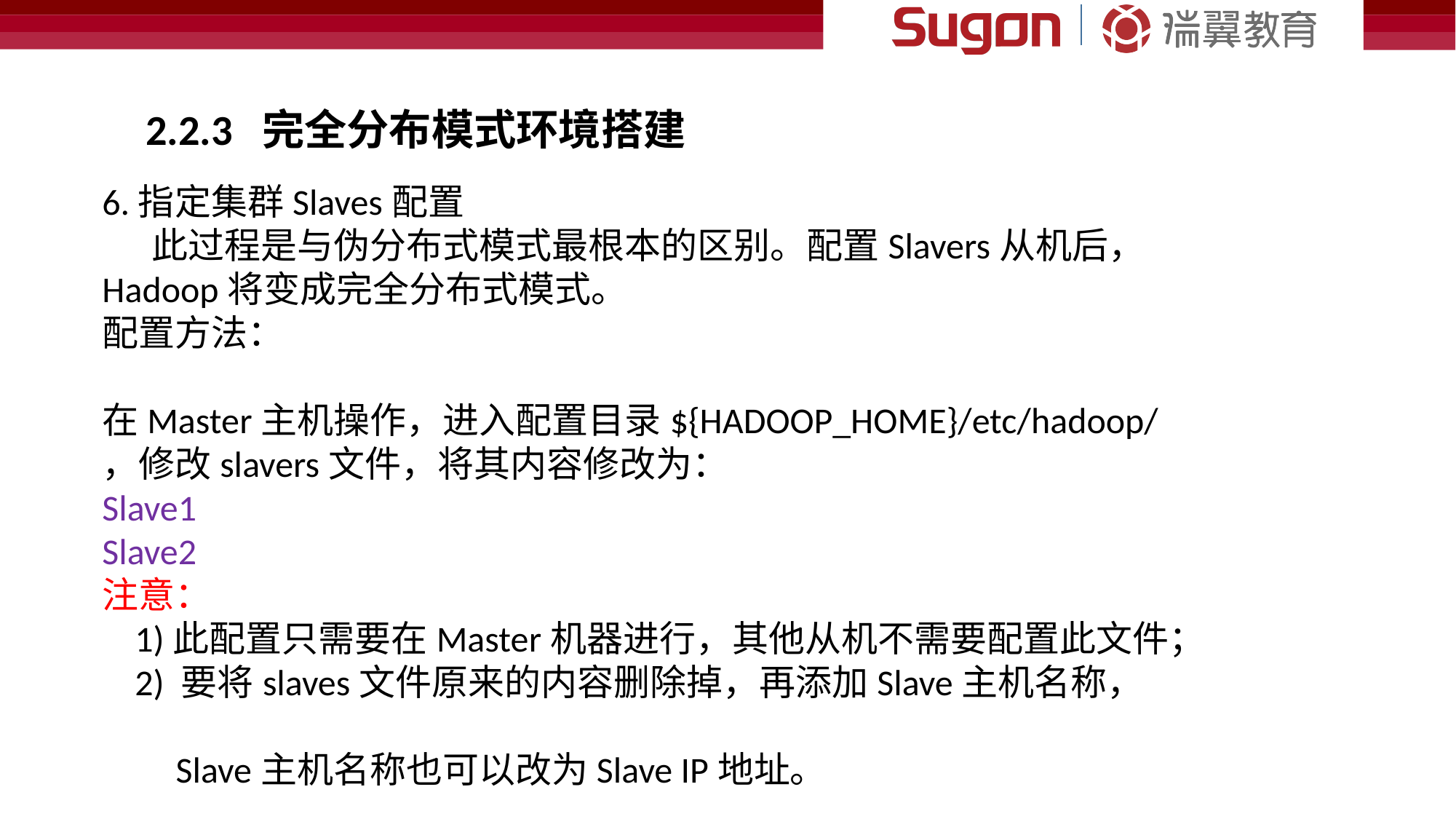

2.2.3  完全分布模式环境搭建
6.指定集群Slaves配置
     此过程是与伪分布式模式最根本的区别。配置Slavers从机后，Hadoop将变成完全分布式模式。
配置方法：
        在Master主机操作，进入配置目录${HADOOP_HOME}/etc/hadoop/，修改slavers文件，将其内容修改为：
Slave1
Slave2
注意：
    1)此配置只需要在Master机器进行，其他从机不需要配置此文件；
    2) 要将slaves文件原来的内容删除掉，再添加Slave主机名称，
         Slave主机名称也可以改为Slave IP地址。